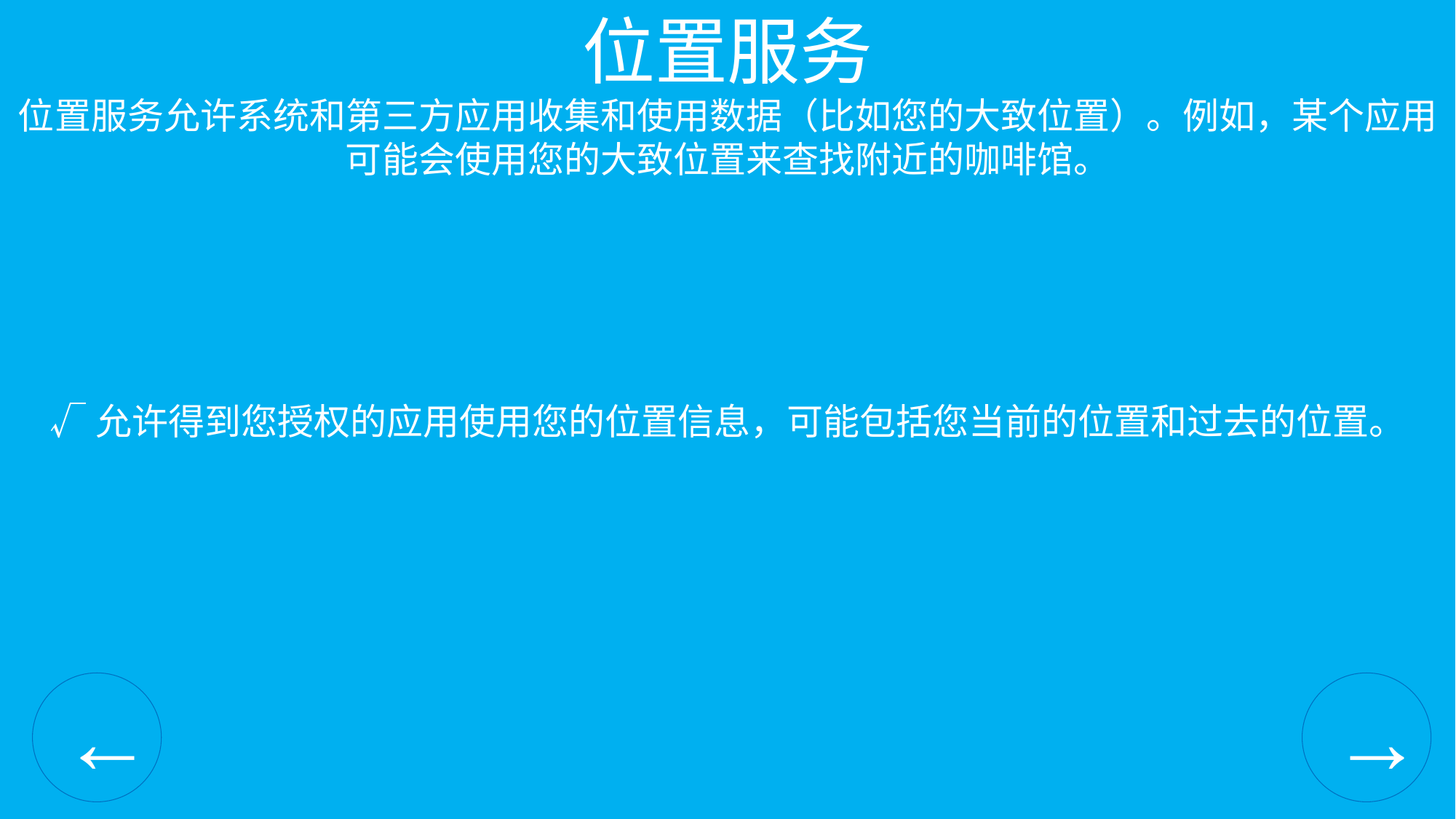

位置服务
位置服务允许系统和第三方应用收集和使用数据（比如您的大致位置）。例如，某个应用可能会使用您的大致位置来查找附近的咖啡馆。

√允许得到您授权的应用使用您的位置信息，可能包括您当前的位置和过去的位置。
←
→